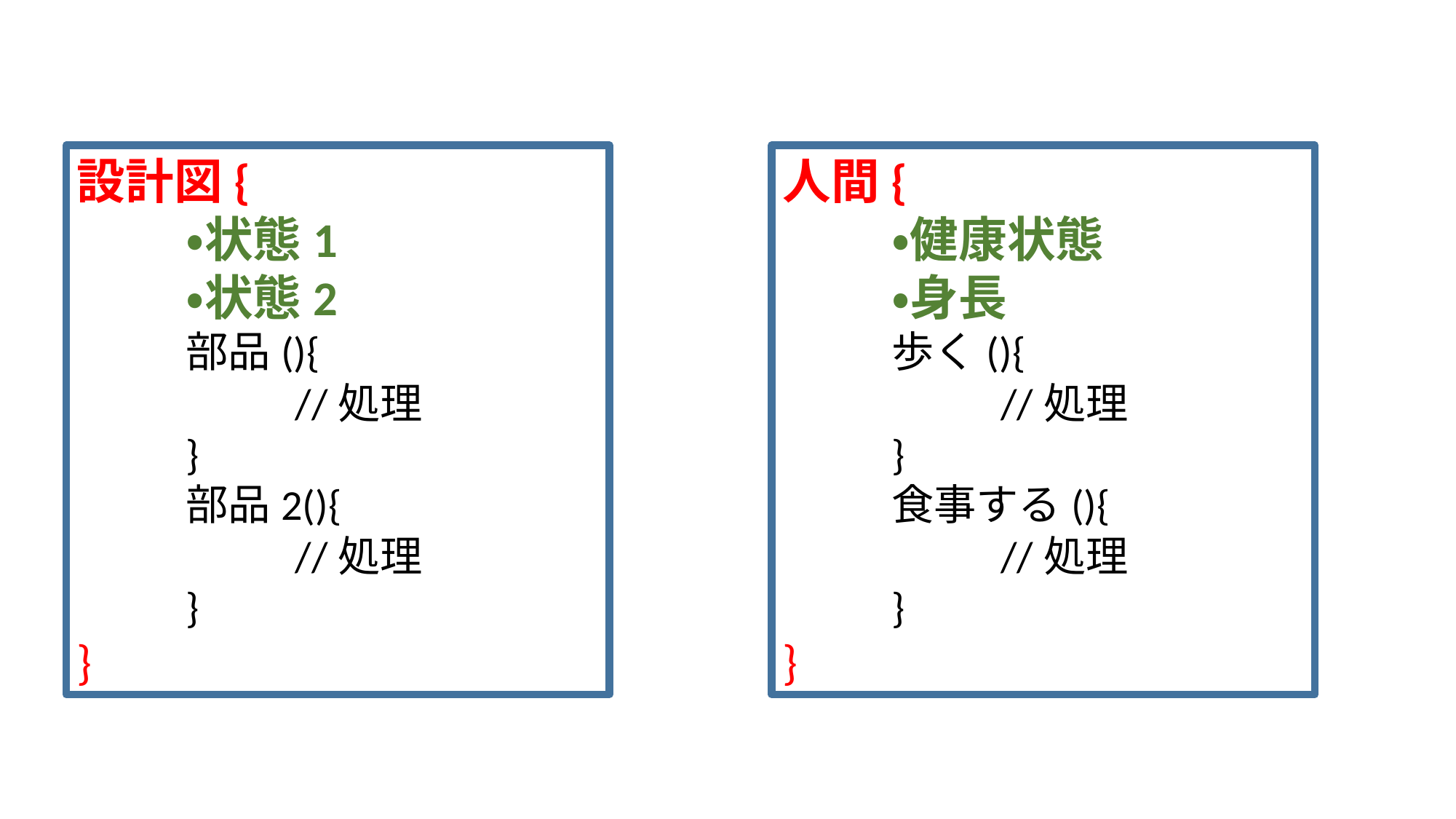

設計図{
	・状態1
	・状態2
	部品(){
		//処理
	}
	部品2(){
		//処理
	}
}
人間{
	・健康状態
	・身長
	歩く(){
		//処理
	}
	食事する(){
		//処理
	}
}